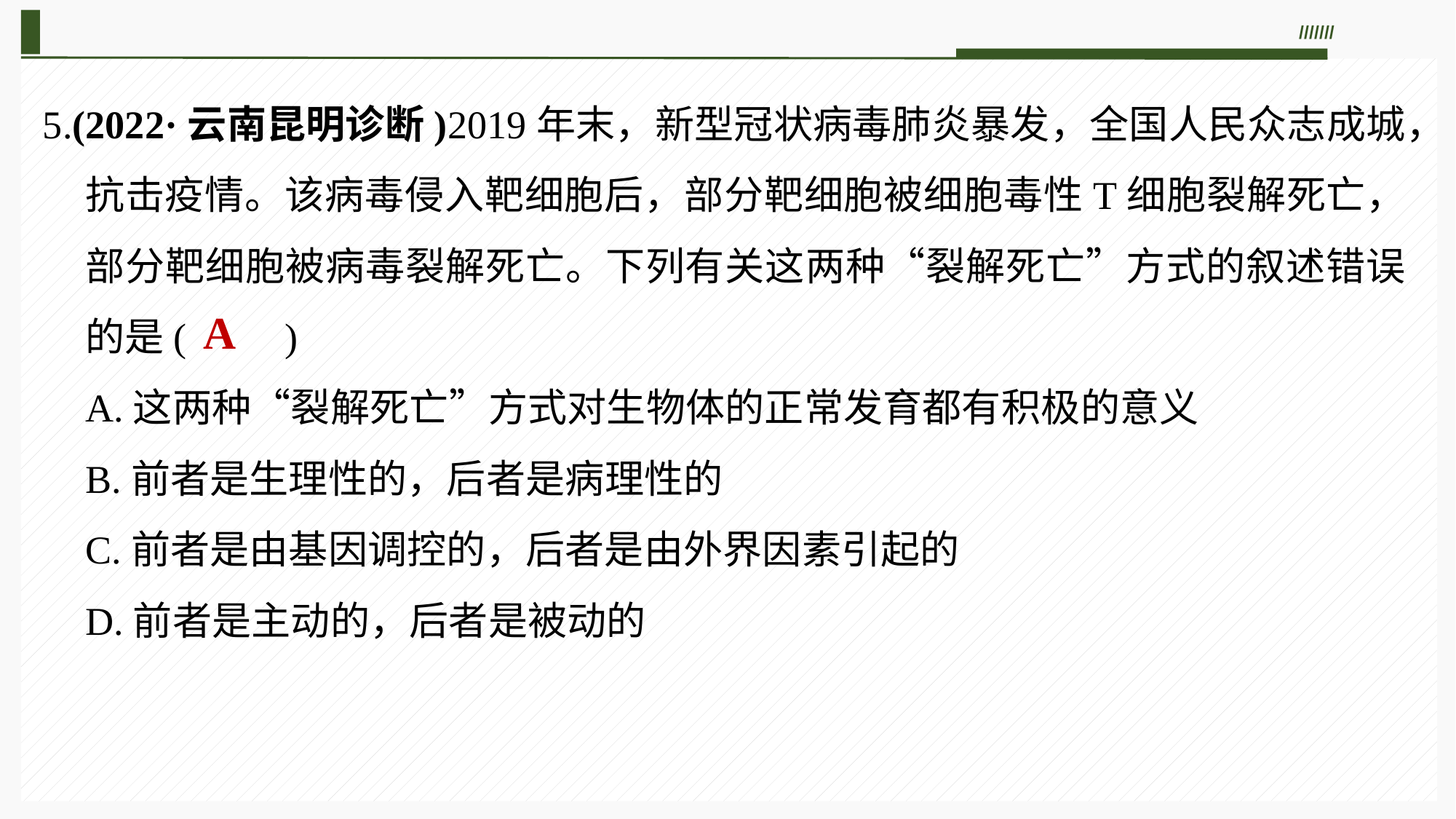

5.(2022·云南昆明诊断)2019年末，新型冠状病毒肺炎暴发，全国人民众志成城，抗击疫情。该病毒侵入靶细胞后，部分靶细胞被细胞毒性T细胞裂解死亡，部分靶细胞被病毒裂解死亡。下列有关这两种“裂解死亡”方式的叙述错误的是(　　)
	A.这两种“裂解死亡”方式对生物体的正常发育都有积极的意义
	B.前者是生理性的，后者是病理性的
	C.前者是由基因调控的，后者是由外界因素引起的
	D.前者是主动的，后者是被动的
A